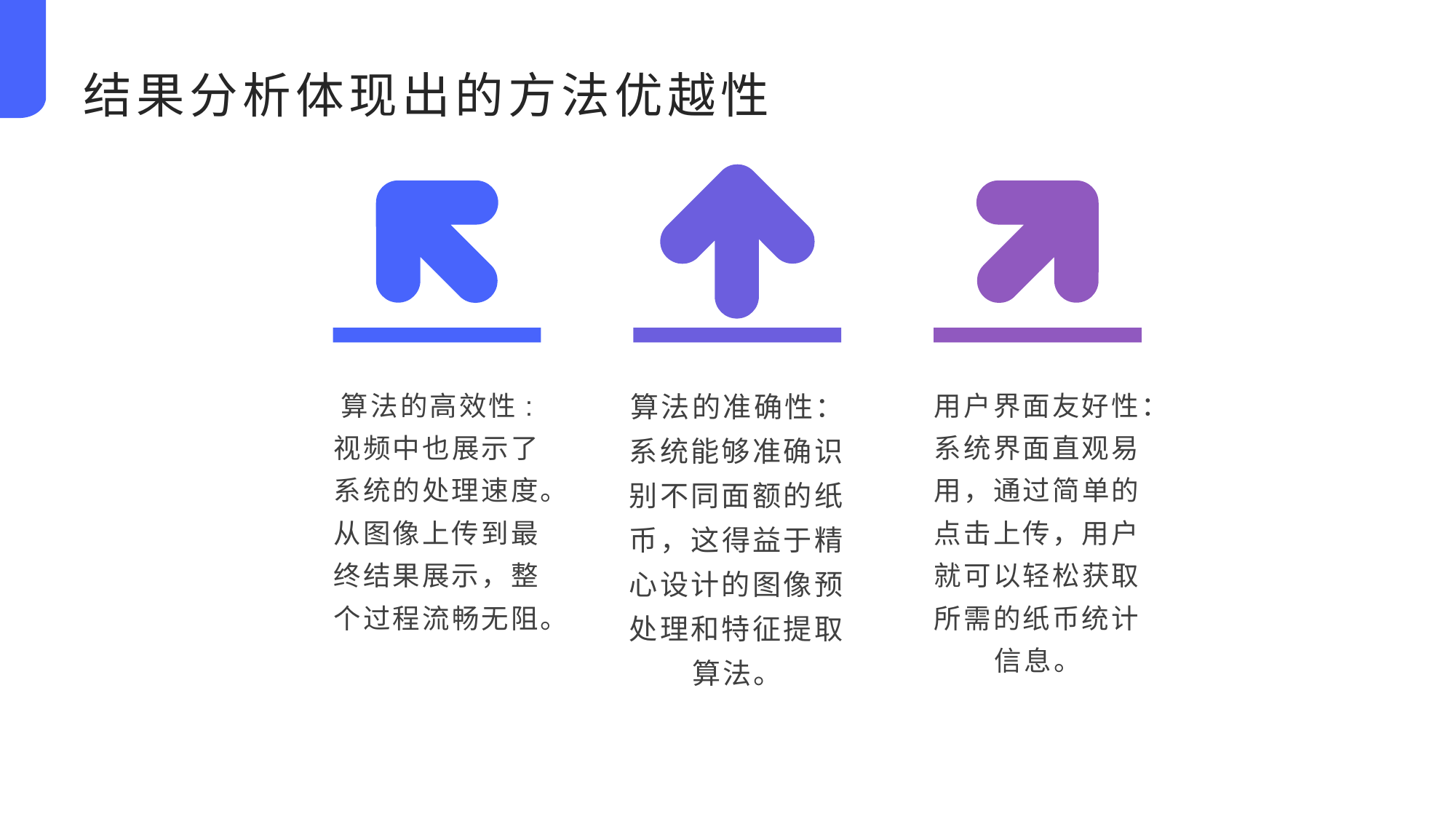

结果分析体现出的方法优越性

算法的高效性:
视频中也展示了系统的处理速度。从图像上传到最终结果展示，整个过程流畅无阻。
算法的准确性：
系统能够准确识别不同面额的纸币，这得益于精心设计的图像预处理和特征提取算法。
用户界面友好性：
系统界面直观易用，通过简单的点击上传，用户就可以轻松获取所需的纸币统计信息。